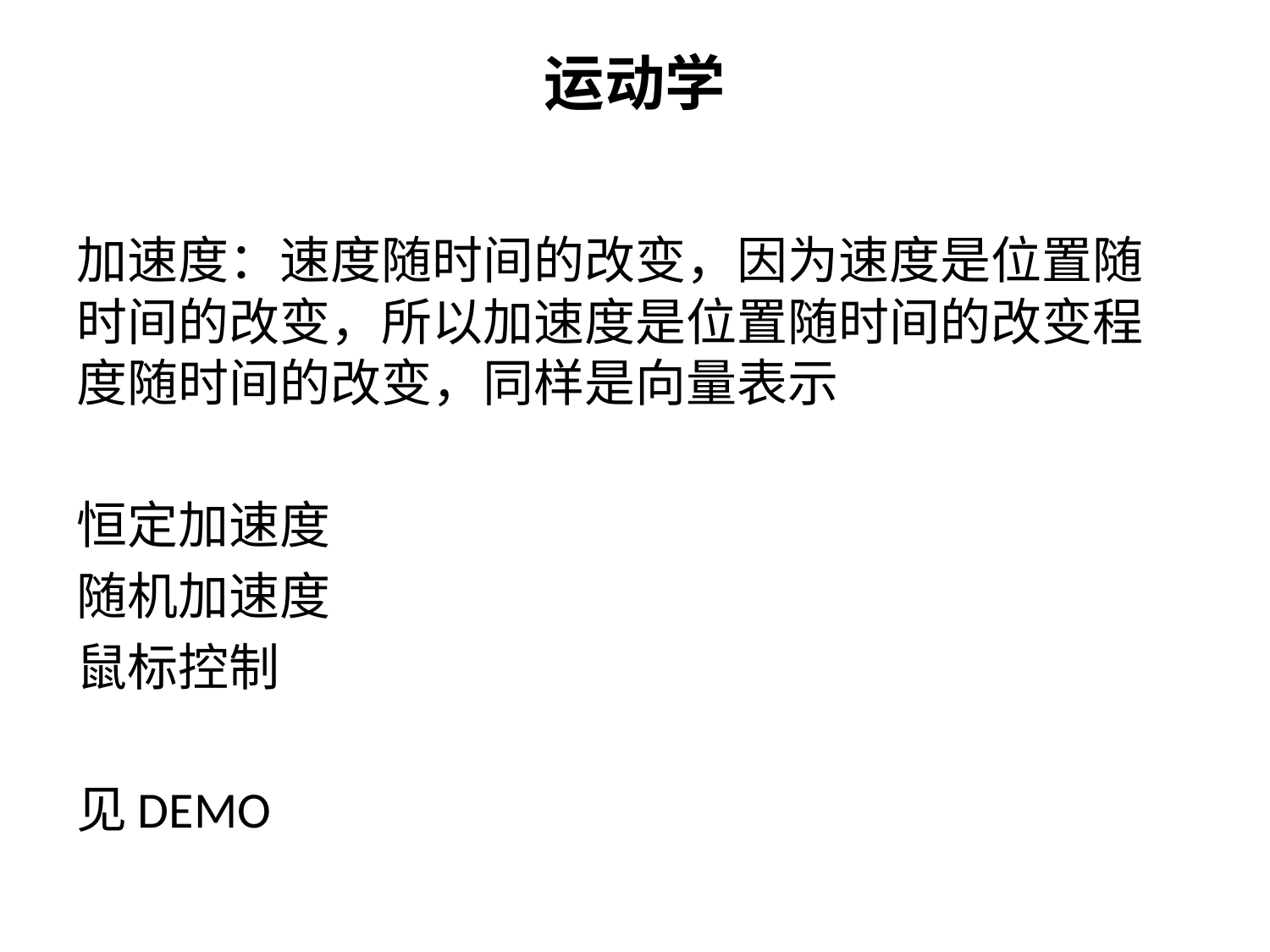

# 运动学
加速度：速度随时间的改变，因为速度是位置随时间的改变，所以加速度是位置随时间的改变程度随时间的改变，同样是向量表示

恒定加速度
随机加速度
鼠标控制

见DEMO